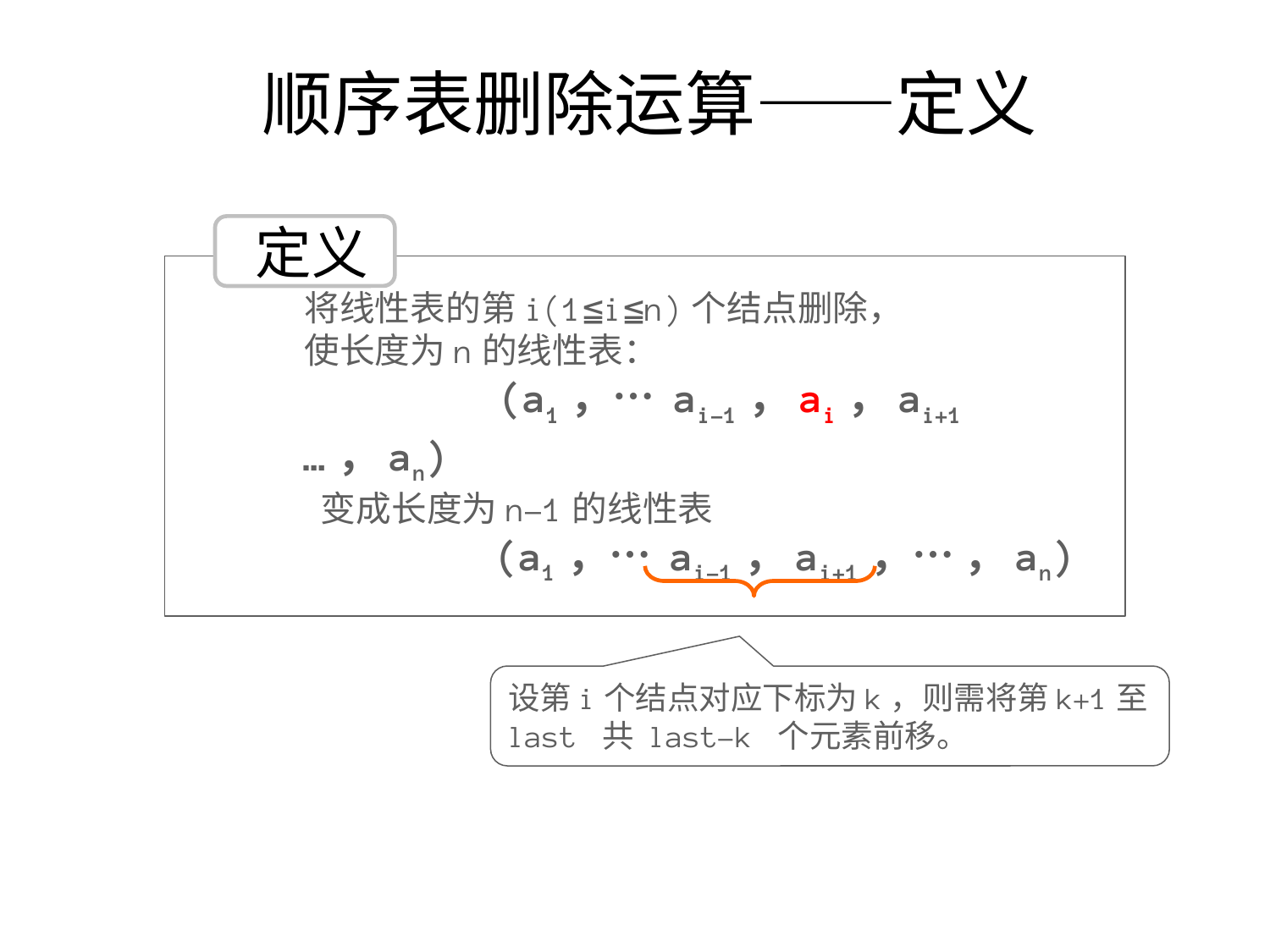

# 顺序表删除运算——定义
 定义
将线性表的第i(1≦i≦n)个结点删除，
使长度为n的线性表：
          (a1，… ai-1，ai，ai+1 …，an)
 变成长度为n-1的线性表
          (a1，… ai-1，ai+1，… ，an)

设第i个结点对应下标为k，则需将第k+1至last 共 last-k 个元素前移。
40